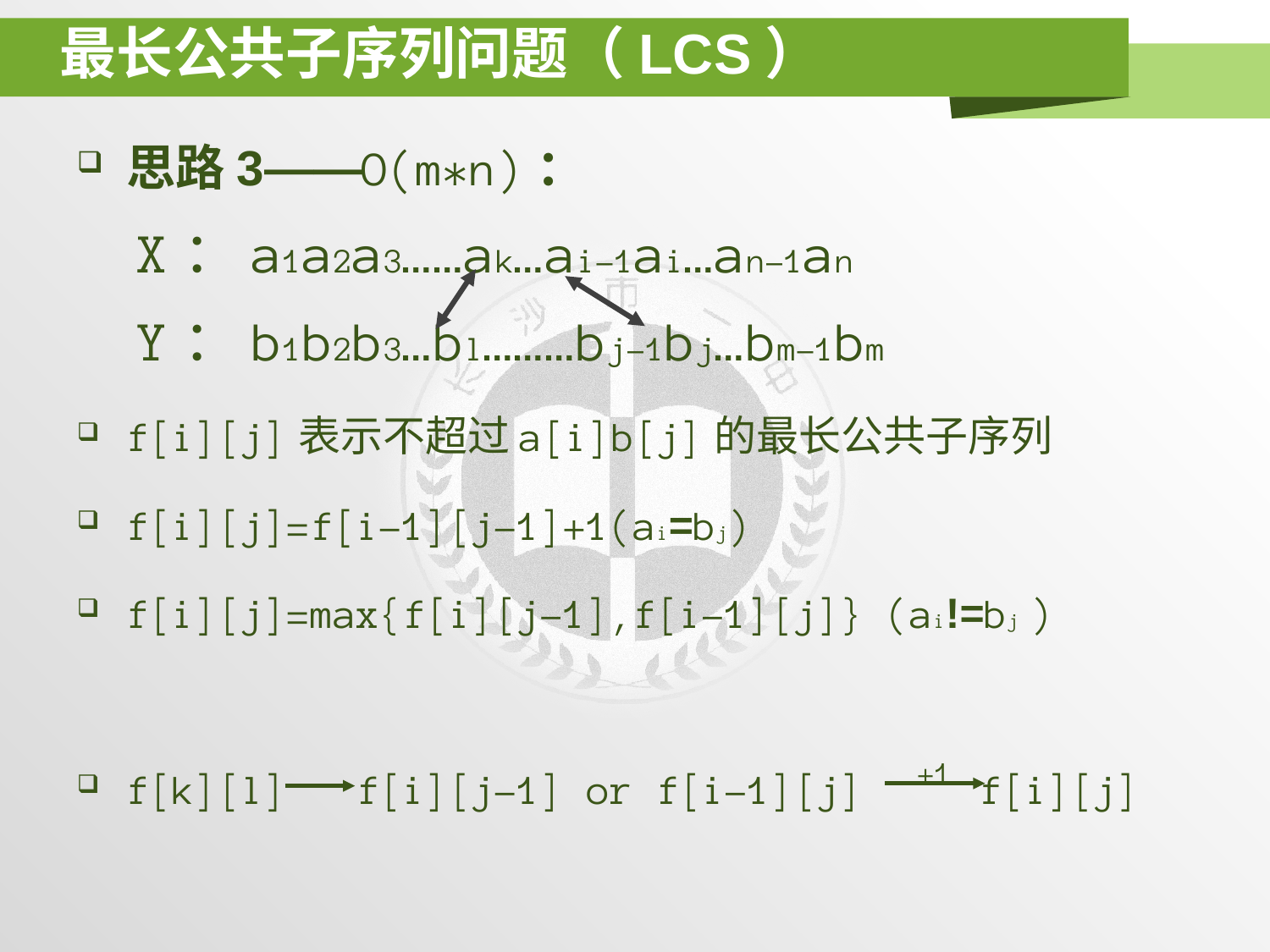

# 最长公共子序列问题（LCS）
思路3——O(m*n)：
  X：a1a2a3……ak…ai-1ai…an-1an
  Y：b1b2b3…bl………bj-1bj…bm-1bm
f[i][j]表示不超过a[i]b[j]的最长公共子序列
f[i][j]=f[i-1][j-1]+1(ai=bj)
f[i][j]=max{f[i][j-1],f[i-1][j]} (ai!=bj )

f[k][l]   f[i][j-1] or f[i-1][j]     f[i][j]
+1